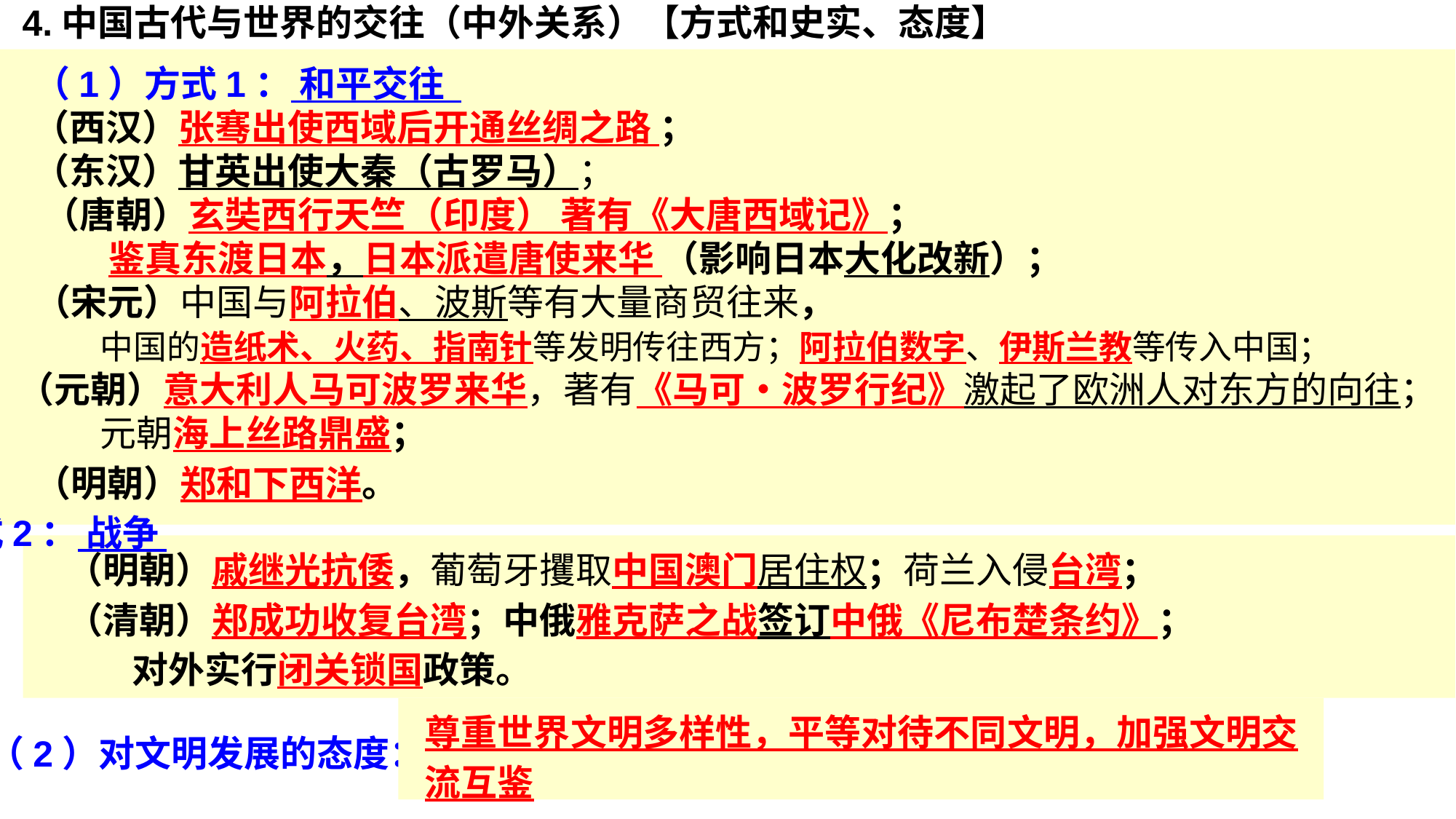

4.中国古代与世界的交往（中外关系）【方式和史实、态度】
（1）方式1： 和平交往

  （西汉）张骞出使西域后开通丝绸之路 ；
  （东汉）甘英出使大秦（古罗马）；
  （唐朝）玄奘西行天竺（印度） 著有《大唐西域记》；
          鉴真东渡日本，日本派遣唐使来华 （影响日本大化改新）；
 （宋元）中国与阿拉伯、波斯等有大量商贸往来，
         中国的造纸术、火药、指南针等发明传往西方；阿拉伯数字、伊斯兰教等传入中国；
（元朝）意大利人马可波罗来华，著有《马可•波罗行纪》激起了欧洲人对东方的向往；
         元朝海上丝路鼎盛；
 （明朝）郑和下西洋。
方式2： 战争
 （明朝）戚继光抗倭，葡萄牙攫取中国澳门居住权；荷兰入侵台湾；
 （清朝）郑成功收复台湾；中俄雅克萨之战签订中俄《尼布楚条约》；
         对外实行闭关锁国政策。
尊重世界文明多样性，平等对待不同文明，加强文明交流互鉴
（2）对文明发展的态度：